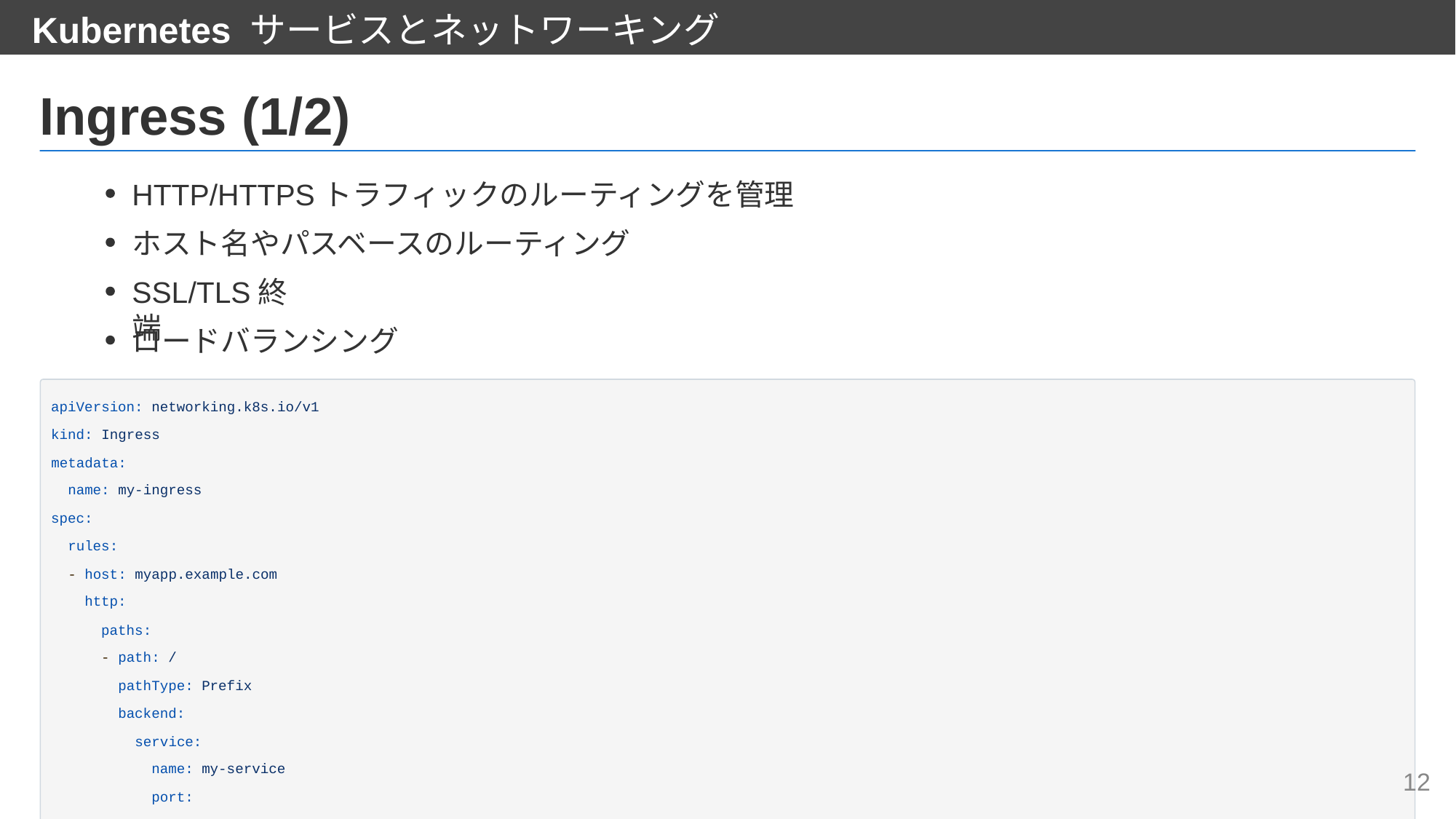

Kubernetes サービスとネットワーキング
Ingress (1/2)

HTTP/HTTPSトラフィックのルーティングを管理

ホスト名やパスベースのルーティング

SSL/TLS終端

ロードバランシング

apiVersion: networking.k8s.io/v1
kind: Ingress
metadata:
  name: my-ingress
spec:
  rules:
  - host: myapp.example.com
    http:
      paths:
      - path: /
        pathType: Prefix
        backend:
          service:
            name: my-service
12
            port:
b
80